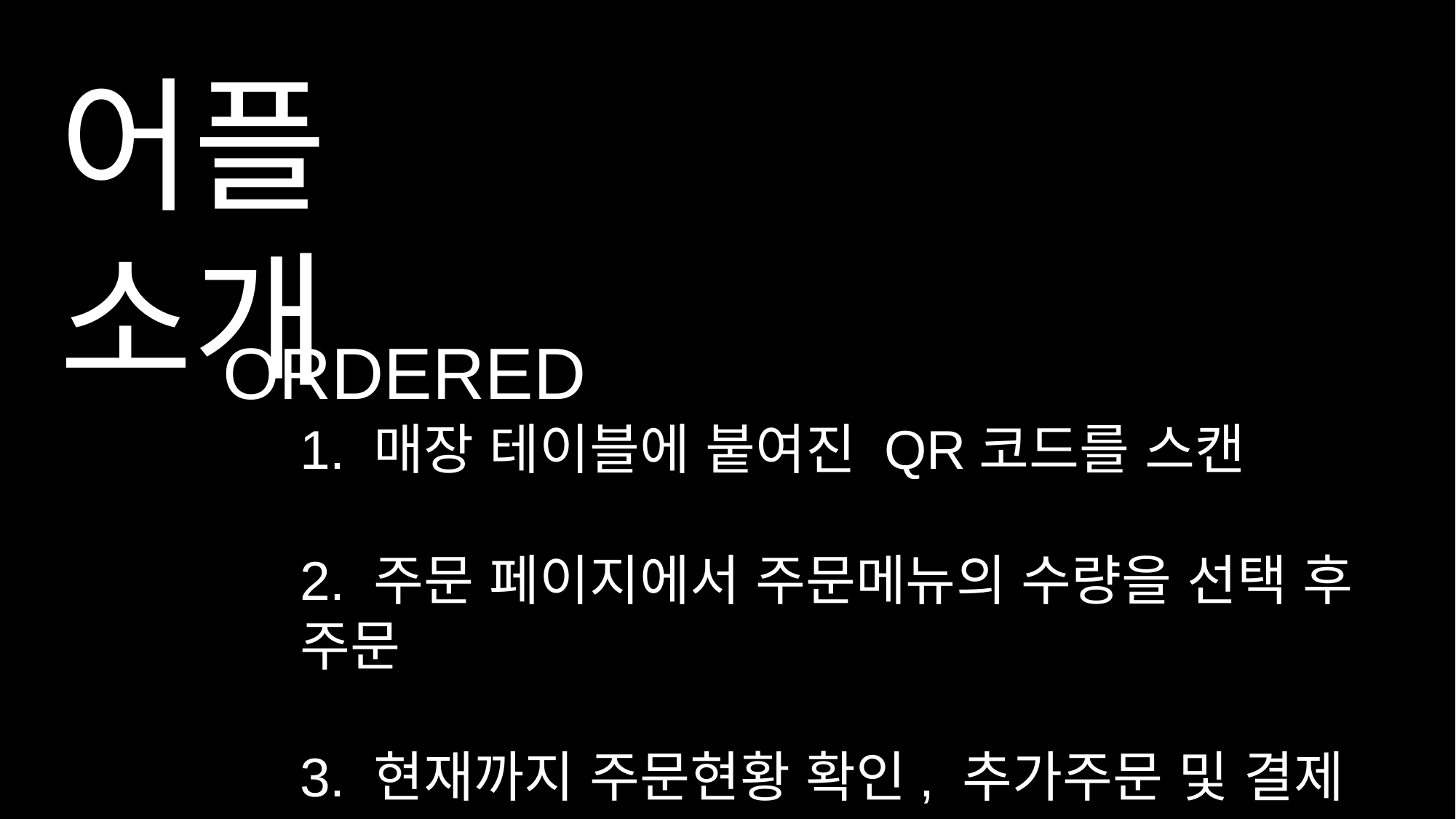

어플 소개
  ORDERED
1. 매장 테이블에 붙여진 QR코드를 스캔

2. 주문 페이지에서 주문메뉴의 수량을 선택 후 주문

3. 현재까지 주문현황 확인, 추가주문 및 결제